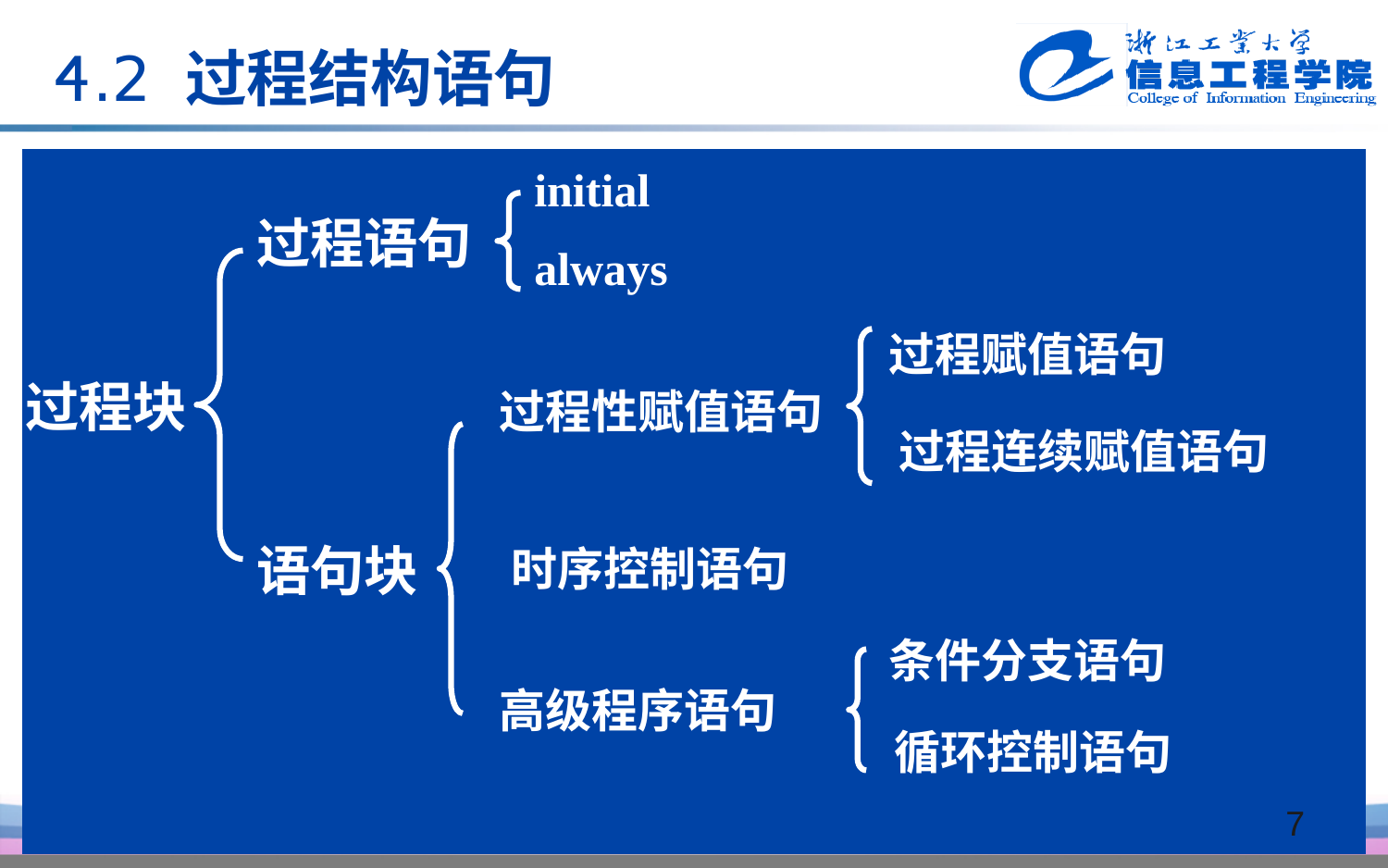

4.2 过程结构语句

initial
always

过程语句

过程赋值语句

过程块
过程性赋值语句
过程连续赋值语句

语句块
条件分支语句

高级程序语句
循环控制语句
时序控制语句
7